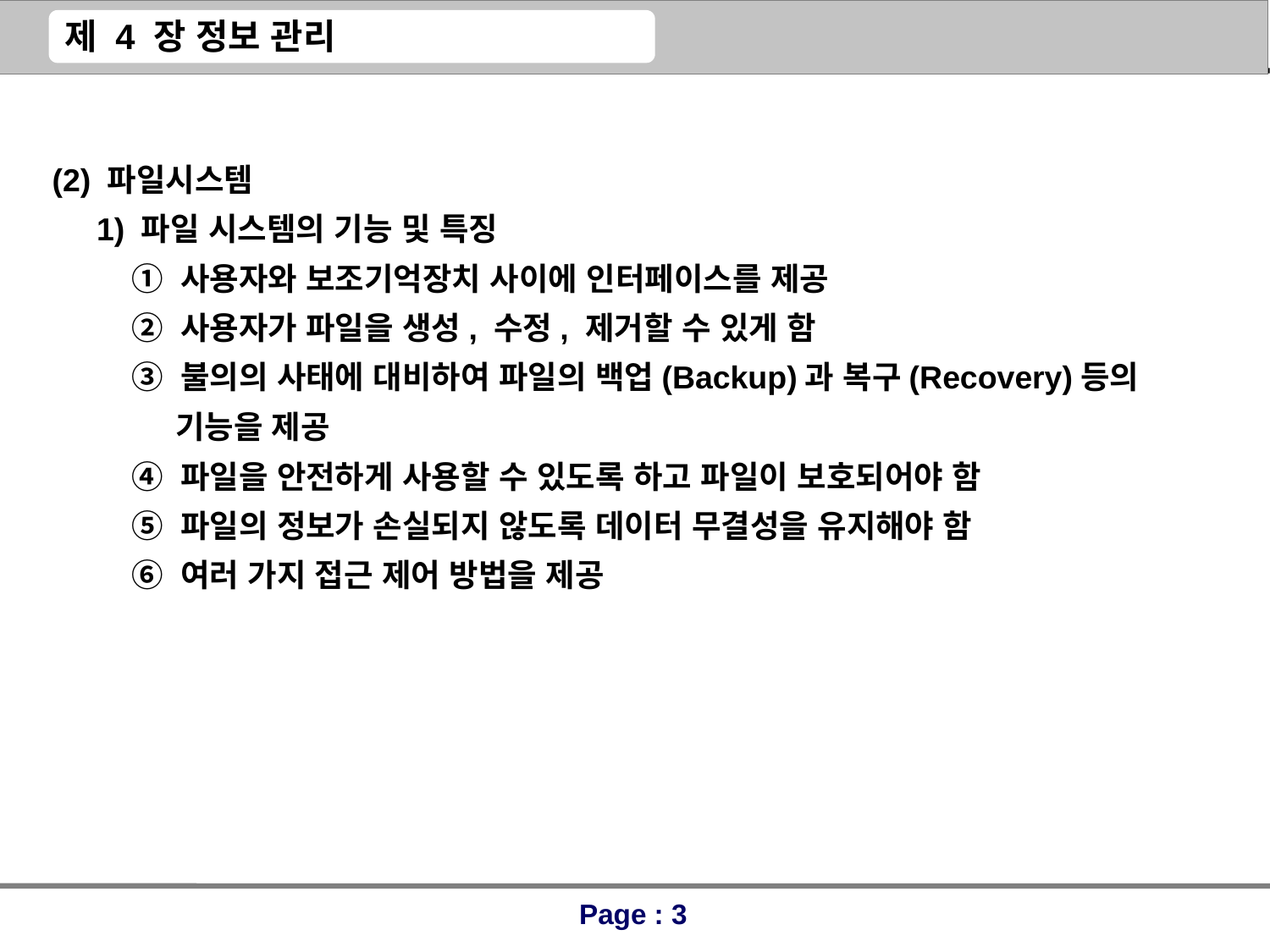

(2) 파일시스템
     1) 파일 시스템의 기능 및 특징
         ① 사용자와 보조기억장치 사이에 인터페이스를 제공
         ② 사용자가 파일을 생성, 수정, 제거할 수 있게 함
         ③ 불의의 사태에 대비하여 파일의 백업(Backup)과 복구(Recovery)등의
             기능을 제공
         ④ 파일을 안전하게 사용할 수 있도록 하고 파일이 보호되어야 함
         ⑤ 파일의 정보가 손실되지 않도록 데이터 무결성을 유지해야 함
         ⑥ 여러 가지 접근 제어 방법을 제공
Page : 3